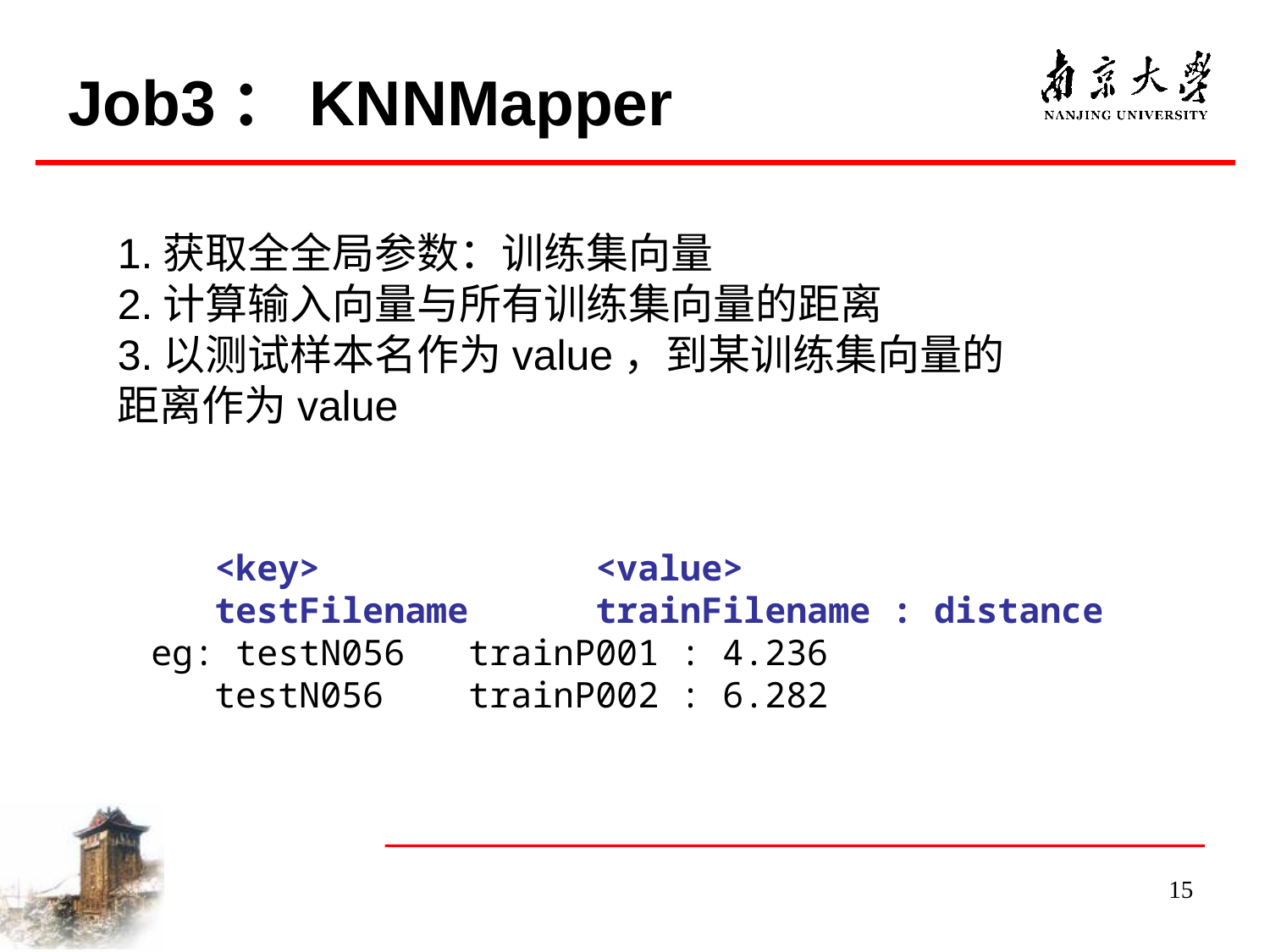

Job3：KNNMapper
1.获取全全局参数：训练集向量
2.计算输入向量与所有训练集向量的距离
3.以测试样本名作为value，到某训练集向量的距离作为value

	<key> 		<value>
	testFilename	trainFilename : distance
   eg: testN056	trainP001 : 4.236
	testN056	trainP002 : 6.282

15